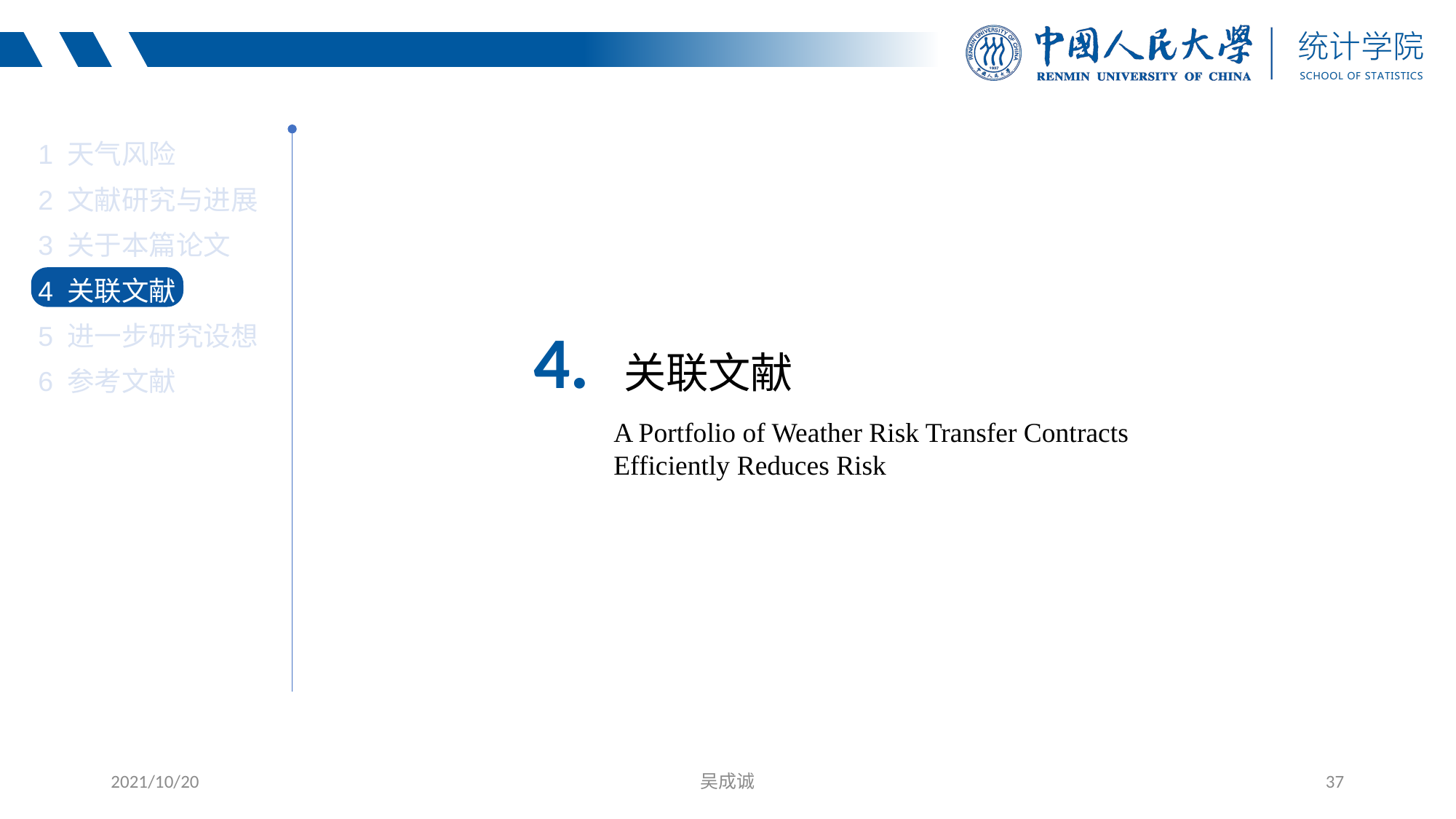

1 天气风险
2 文献研究与进展
3 关于本篇论文
4 关联文献
5 进一步研究设想
6 参考文献

4. 关联文献
A Portfolio of Weather Risk Transfer Contracts Efficiently Reduces Risk
2021/10/20
吴成诚
37